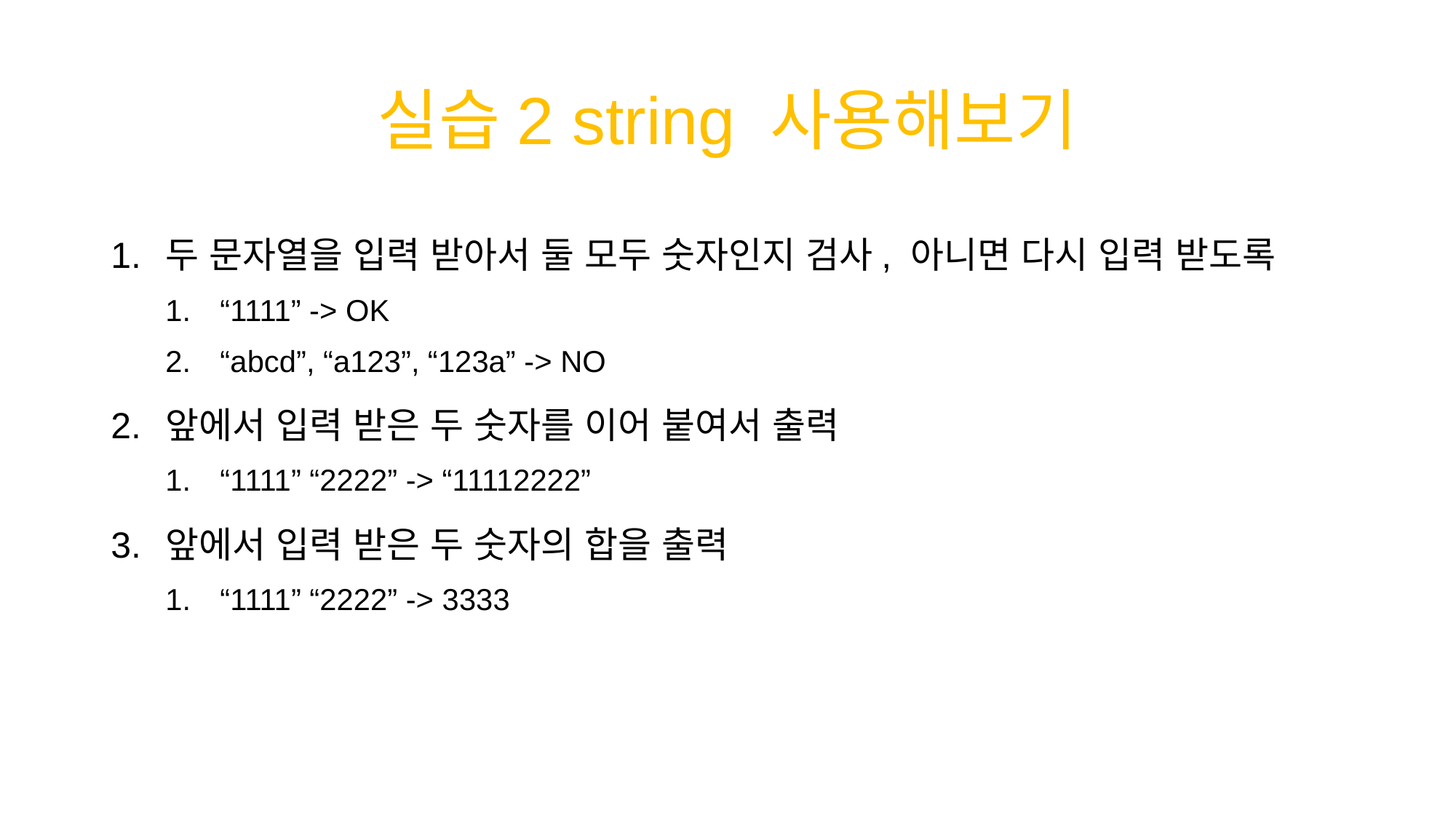

# 실습2 string 사용해보기
두 문자열을 입력 받아서 둘 모두 숫자인지 검사, 아니면 다시 입력 받도록
“1111” -> OK
“abcd”, “a123”, “123a” -> NO
앞에서 입력 받은 두 숫자를 이어 붙여서 출력
“1111” “2222” -> “11112222”
앞에서 입력 받은 두 숫자의 합을 출력
“1111” “2222” -> 3333